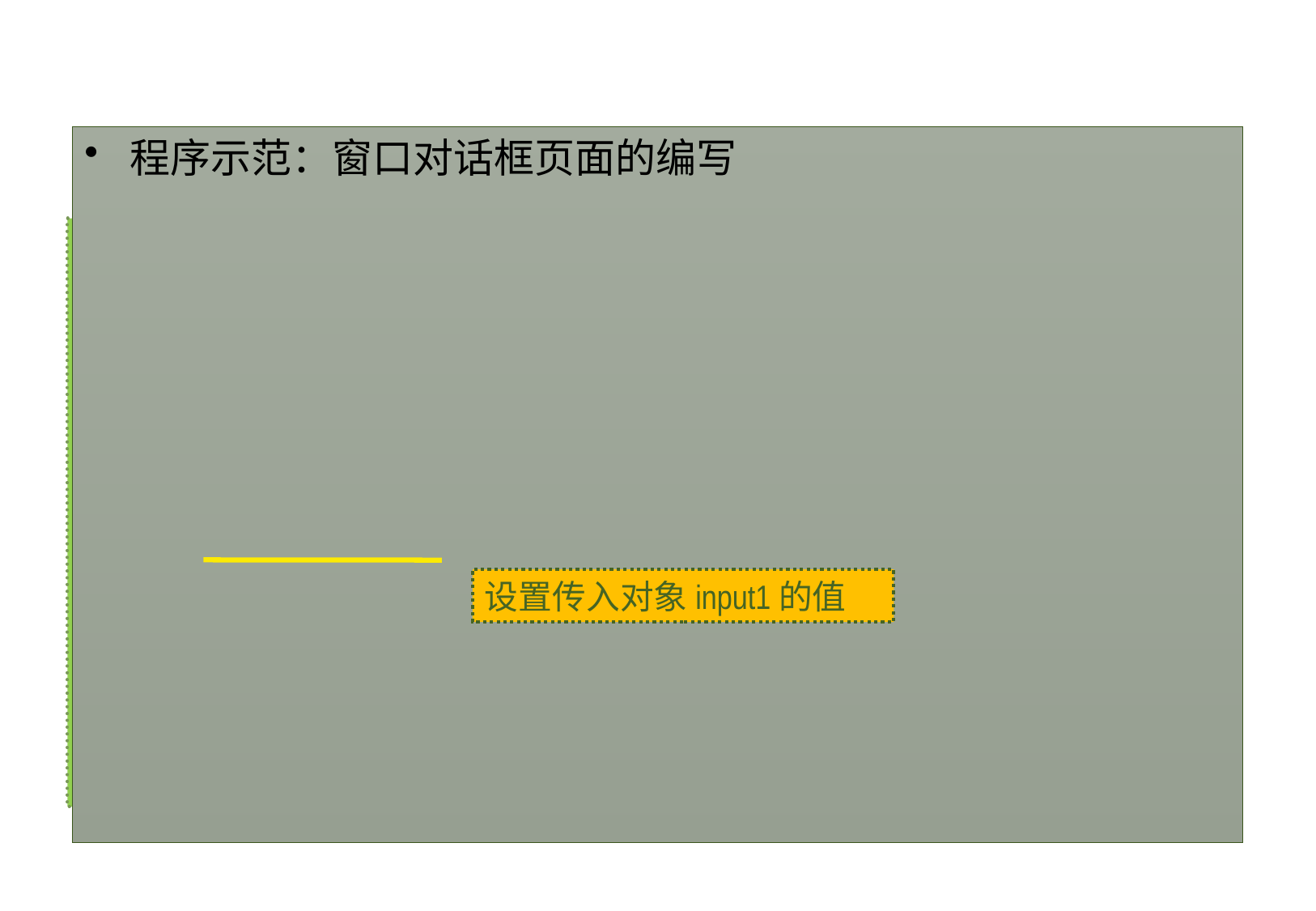

#
程序示范：窗口对话框页面的编写
<script language="javascript">
//确定按钮事件，更新输入框中的值
function ok(){
	var theInput=dialogArguments;
	...
	theInput.value=theYear+"-"+theMonth+"-"+theDate;
	window.close();
}
</script>
<input type="button" name="okbtn" value="确定" onclick="ok()">

设置传入对象input1的值